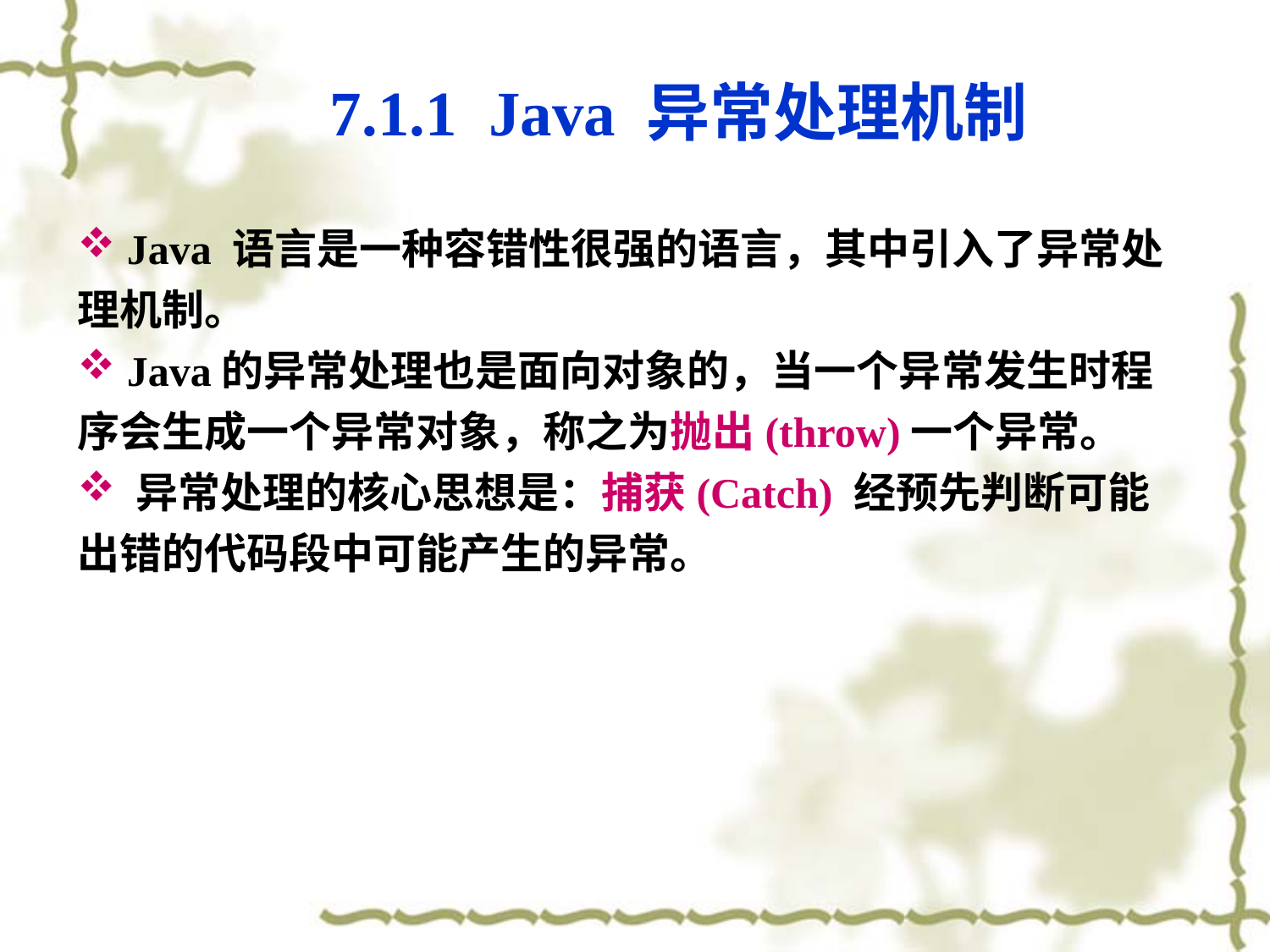

7.1.1  Java 异常处理机制
 Java 语言是一种容错性很强的语言，其中引入了异常处理机制。
 Java的异常处理也是面向对象的，当一个异常发生时程序会生成一个异常对象，称之为抛出(throw)一个异常。
 异常处理的核心思想是：捕获(Catch) 经预先判断可能出错的代码段中可能产生的异常。
10